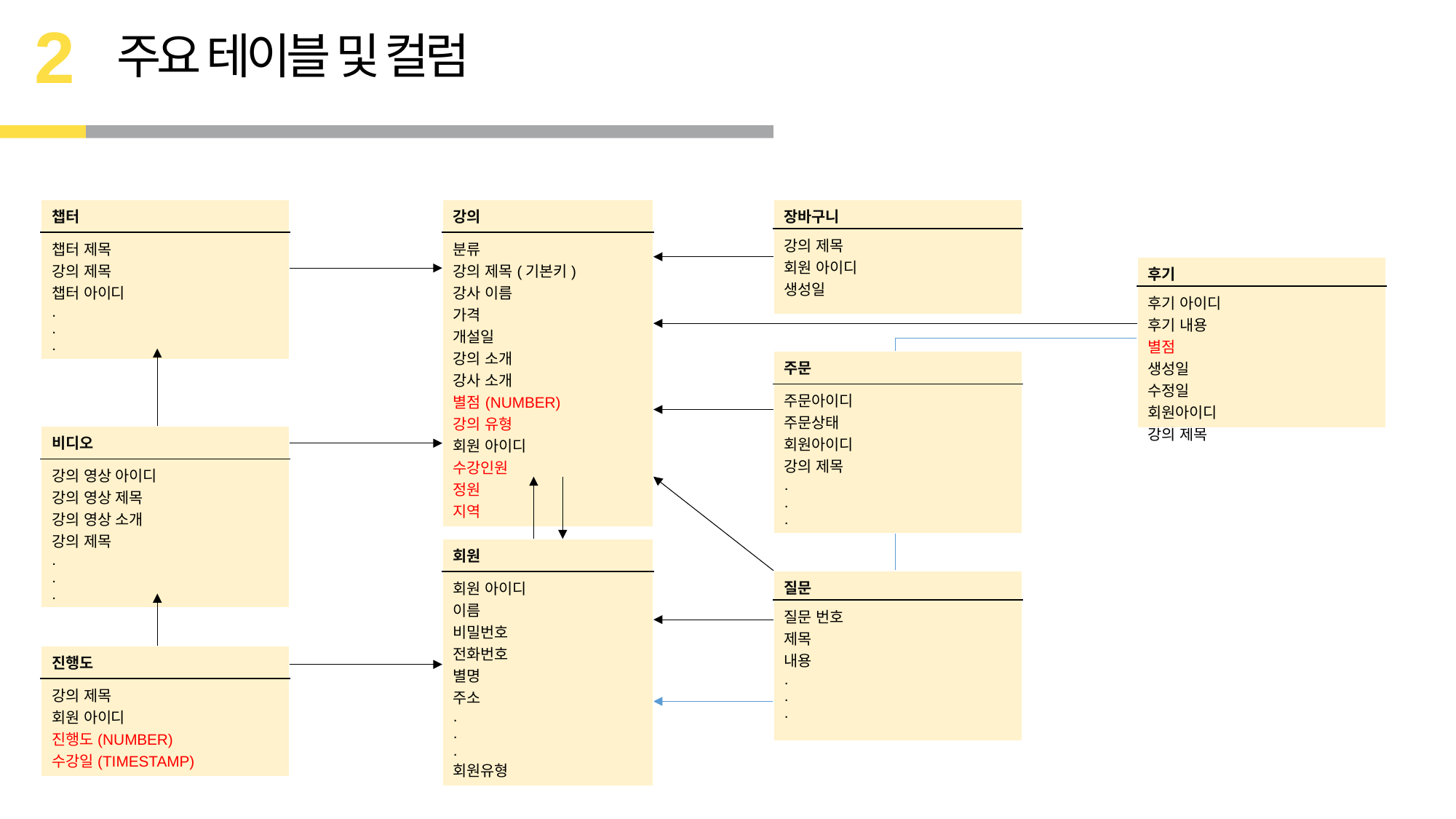

2
주요 테이블 및 컬럼

| 챕터 |
| --- |
| 챕터 제목 강의 제목 챕터 아이디 . . . |
| 강의 |
| --- |
| 분류 강의 제목(기본키) 강사 이름 가격 개설일 강의 소개 강사 소개 별점(NUMBER) 강의 유형 회원 아이디 수강인원 정원 지역 |
| 장바구니 |
| --- |
| 강의 제목 회원 아이디 생성일 |
| 후기 |
| --- |
| 후기 아이디 후기 내용 별점 생성일 수정일 회원아이디 강의 제목 |
| 주문 |
| --- |
| 주문아이디 주문상태 회원아이디 강의 제목 . . . |
| 비디오 |
| --- |
| 강의 영상 아이디 강의 영상 제목 강의 영상 소개 강의 제목 . . . |
| 회원 |
| --- |
| 회원 아이디 이름 비밀번호 전화번호 별명 주소 . . . 회원유형 |
| 질문 |
| --- |
| 질문 번호 제목 내용 . . . |
| 진행도 |
| --- |
| 강의 제목 회원 아이디 진행도(NUMBER) 수강일(TIMESTAMP) |